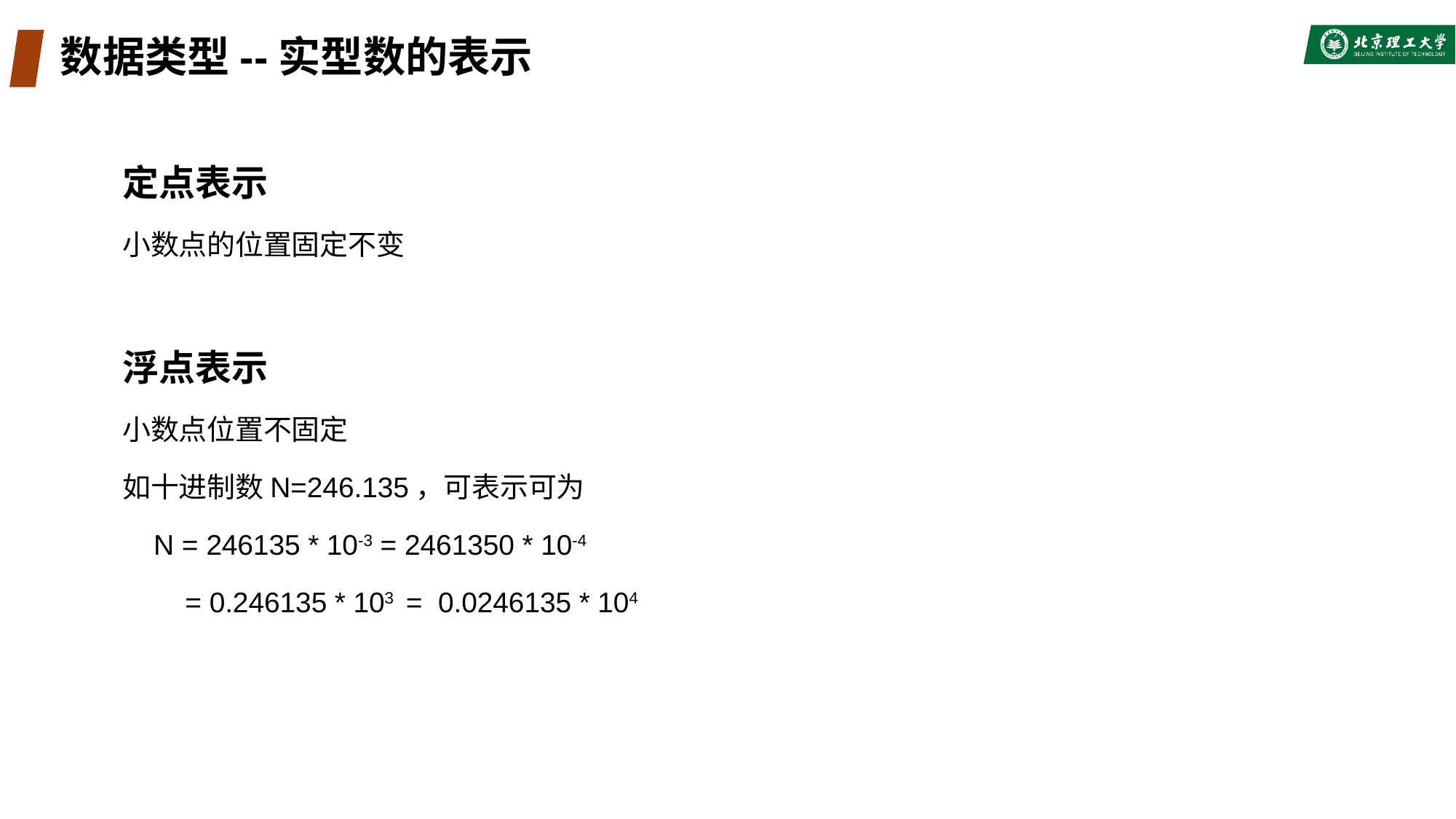

# 数据类型--实型数的表示
定点表示
小数点的位置固定不变

浮点表示
小数点位置不固定
如十进制数N=246.135，可表示可为
    N = 246135 * 10-3 = 2461350 * 10-4
        = 0.246135 * 103  =  0.0246135 * 104